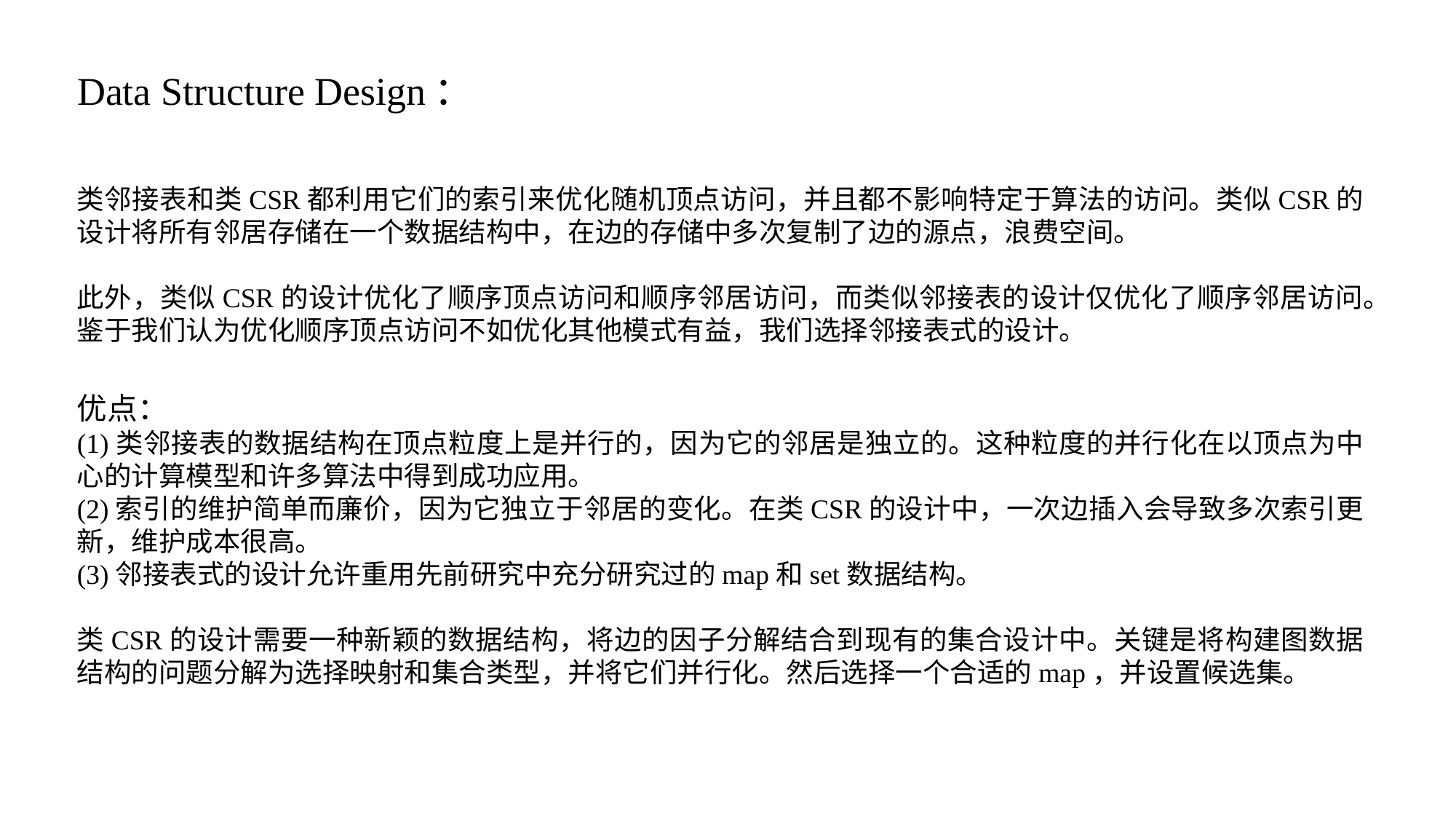

# Data Structure Design：
类邻接表和类CSR都利用它们的索引来优化随机顶点访问，并且都不影响特定于算法的访问。类似CSR的设计将所有邻居存储在一个数据结构中，在边的存储中多次复制了边的源点，浪费空间。

此外，类似CSR的设计优化了顺序顶点访问和顺序邻居访问，而类似邻接表的设计仅优化了顺序邻居访问。鉴于我们认为优化顺序顶点访问不如优化其他模式有益，我们选择邻接表式的设计。

优点：
(1)类邻接表的数据结构在顶点粒度上是并行的，因为它的邻居是独立的。这种粒度的并行化在以顶点为中心的计算模型和许多算法中得到成功应用。
(2)索引的维护简单而廉价，因为它独立于邻居的变化。在类CSR的设计中，一次边插入会导致多次索引更新，维护成本很高。
(3)邻接表式的设计允许重用先前研究中充分研究过的map和set数据结构。

类CSR的设计需要一种新颖的数据结构，将边的因子分解结合到现有的集合设计中。关键是将构建图数据结构的问题分解为选择映射和集合类型，并将它们并行化。然后选择一个合适的map，并设置候选集。